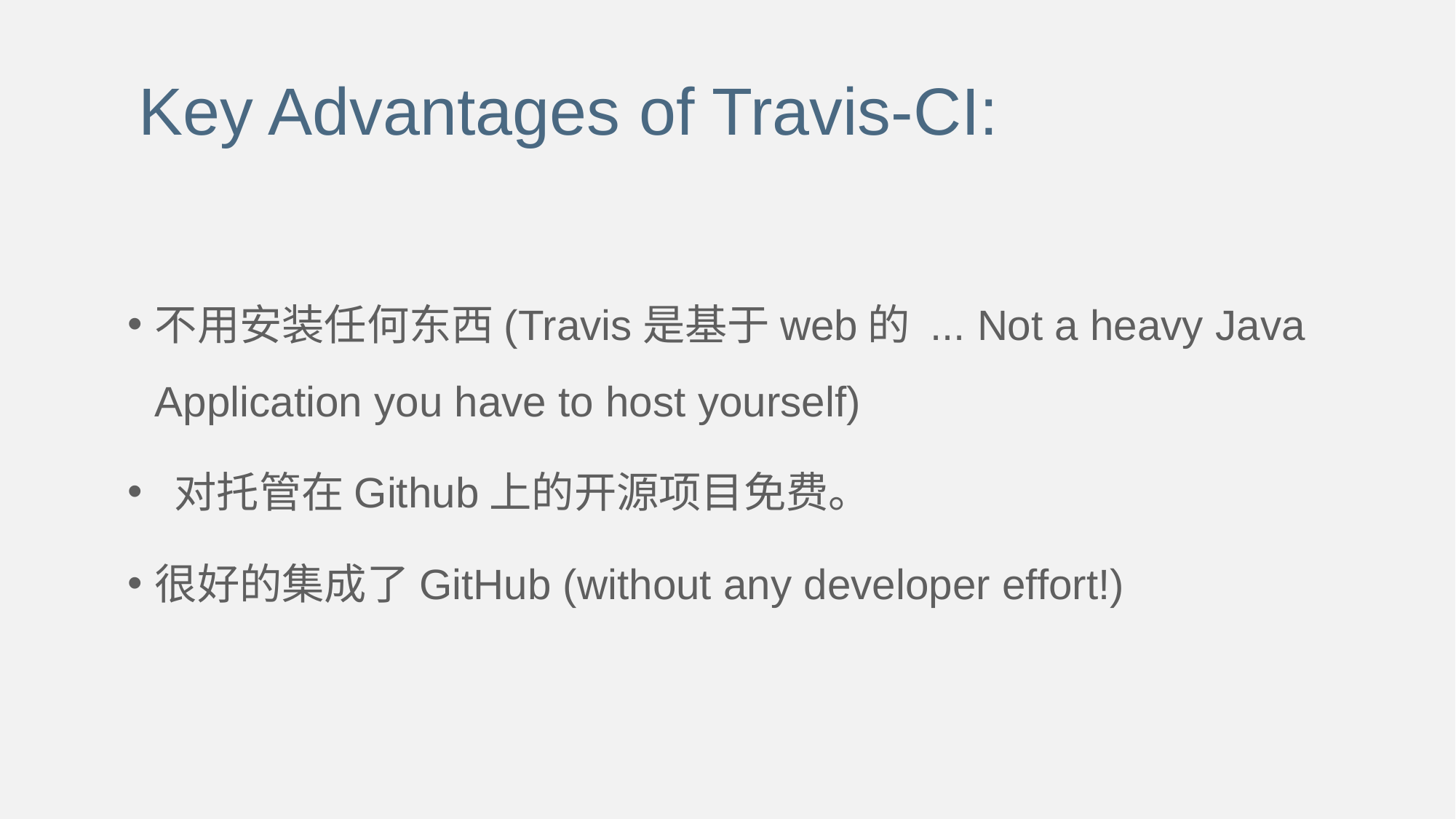

Key Advantages of Travis-CI:

不用安装任何东西(Travis是基于web的 ... Not a heavy Java Application you have to host yourself)
 对托管在Github上的开源项目免费。
很好的集成了GitHub (without any developer effort!)